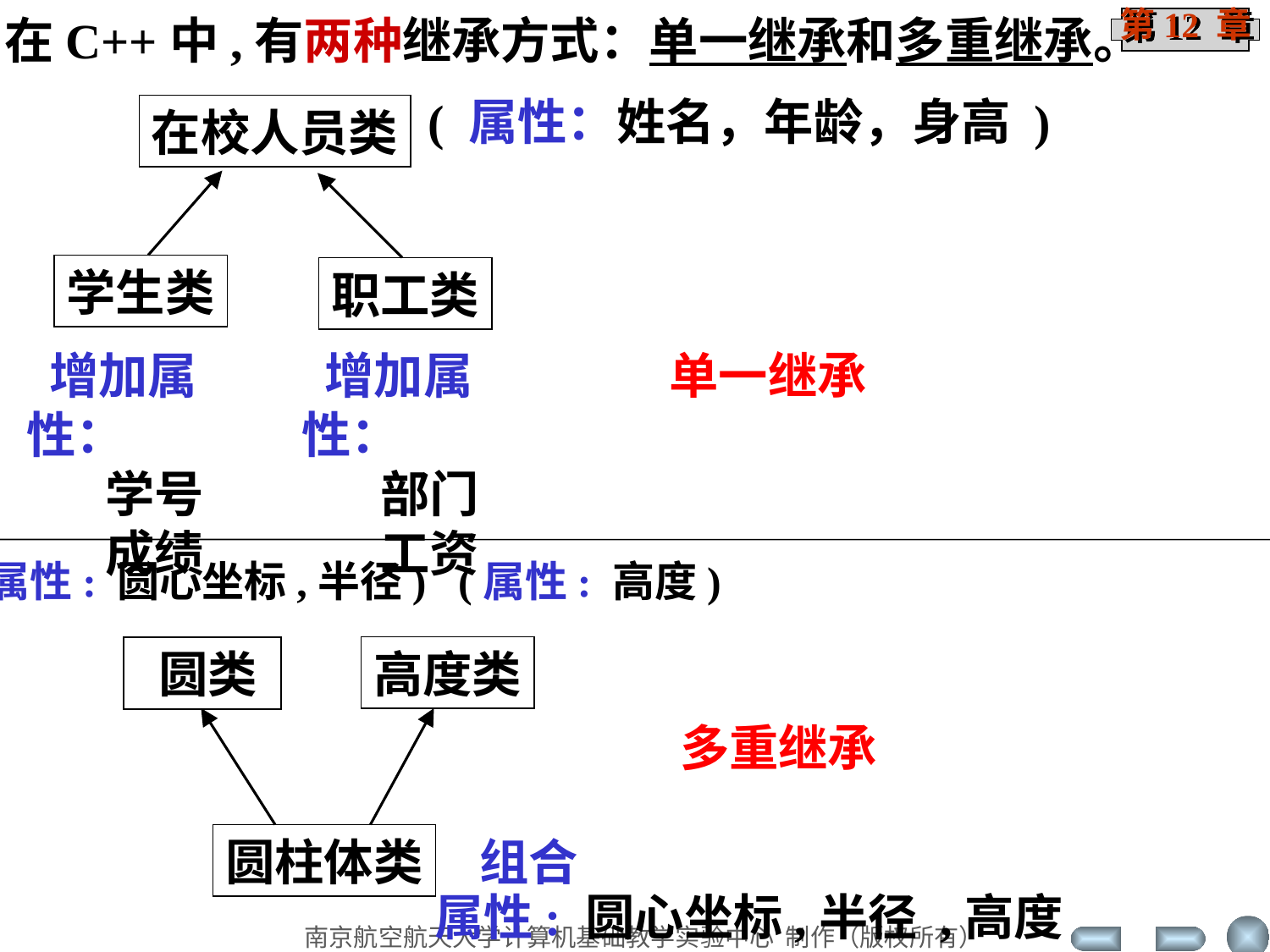

在C++中,有两种继承方式：单一继承和多重继承。
( 属性：姓名，年龄，身高 )
在校人员类

学生类
职工类
 增加属性：
      学号
      成绩
 增加属性：
      部门
      工资
单一继承

(属性: 圆心坐标,半径)   (属性: 高度)
高度类
 圆类

圆柱体类
 组合
属性: 圆心坐标,半径 ,高度
多重继承